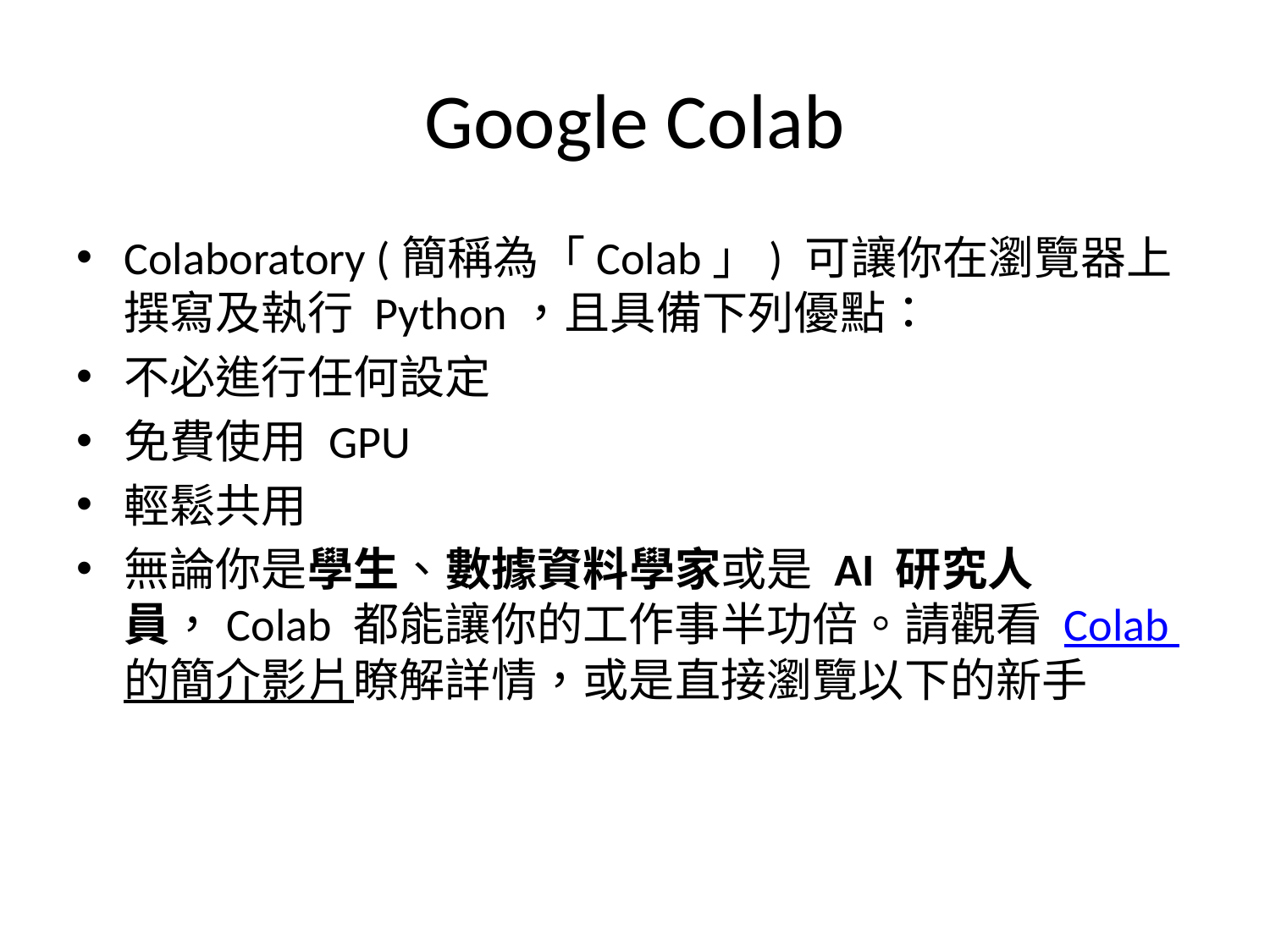

# Google Colab
Colaboratory (簡稱為「Colab」) 可讓你在瀏覽器上撰寫及執行 Python，且具備下列優點：
不必進行任何設定
免費使用 GPU
輕鬆共用
無論你是學生、數據資料學家或是 AI 研究人員，Colab 都能讓你的工作事半功倍。請觀看 Colab 的簡介影片瞭解詳情，或是直接瀏覽以下的新手